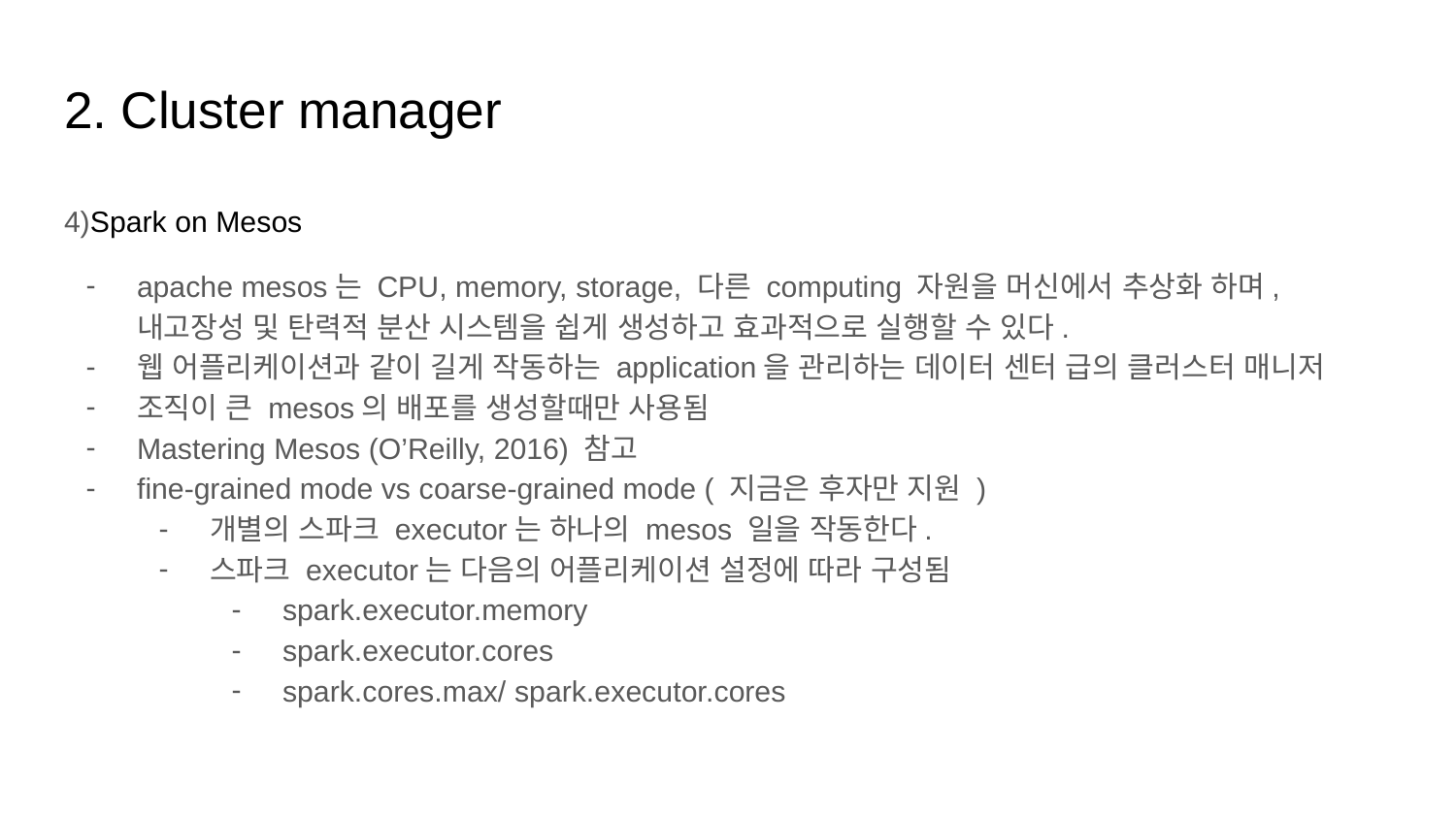

# 2. Cluster manager
4)Spark on Mesos
apache mesos는 CPU, memory, storage, 다른 computing 자원을 머신에서 추상화 하며, 내고장성 및 탄력적 분산 시스템을 쉽게 생성하고 효과적으로 실행할 수 있다.
웹 어플리케이션과 같이 길게 작동하는 application을 관리하는 데이터 센터 급의 클러스터 매니저
조직이 큰 mesos의 배포를 생성할때만 사용됨
Mastering Mesos (O’Reilly, 2016) 참고
fine-grained mode vs coarse-grained mode ( 지금은 후자만 지원 )
개별의 스파크 executor는 하나의 mesos 일을 작동한다.
스파크 executor는 다음의 어플리케이션 설정에 따라 구성됨
spark.executor.memory
spark.executor.cores
spark.cores.max/ spark.executor.cores